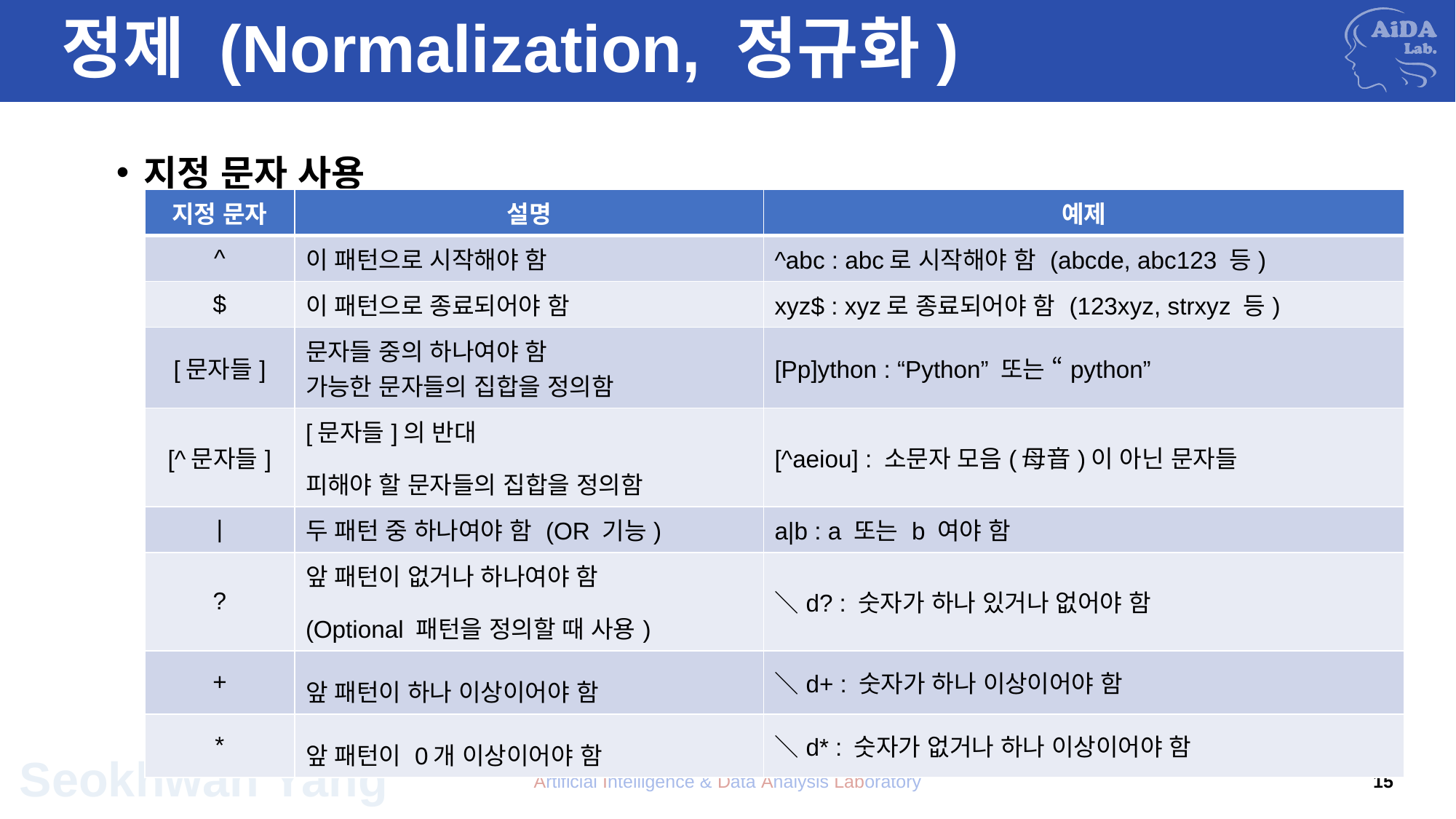

# 정제 (Normalization, 정규화)
지정 문자 사용
| 지정 문자 | 설명 | 예제 |
| --- | --- | --- |
| ^ | 이 패턴으로 시작해야 함 | ^abc : abc로 시작해야 함 (abcde, abc123 등) |
| $ | 이 패턴으로 종료되어야 함 | xyz$ : xyz로 종료되어야 함 (123xyz, strxyz 등) |
| [문자들] | 문자들 중의 하나여야 함 가능한 문자들의 집합을 정의함 | [Pp]ython : “Python” 또는 “python” |
| [^문자들] | [문자들]의 반대 피해야 할 문자들의 집합을 정의함 | [^aeiou] : 소문자 모음(母音)이 아닌 문자들 |
| | | 두 패턴 중 하나여야 함 (OR 기능) | a|b : a 또는 b 여야 함 |
| ? | 앞 패턴이 없거나 하나여야 함 (Optional 패턴을 정의할 때 사용) | ＼d? : 숫자가 하나 있거나 없어야 함 |
| + | 앞 패턴이 하나 이상이어야 함 | ＼d+ : 숫자가 하나 이상이어야 함 |
| \* | 앞 패턴이 0개 이상이어야 함 | ＼d\* : 숫자가 없거나 하나 이상이어야 함 |
Artificial Intelligence & Data Analysis Laboratory
15